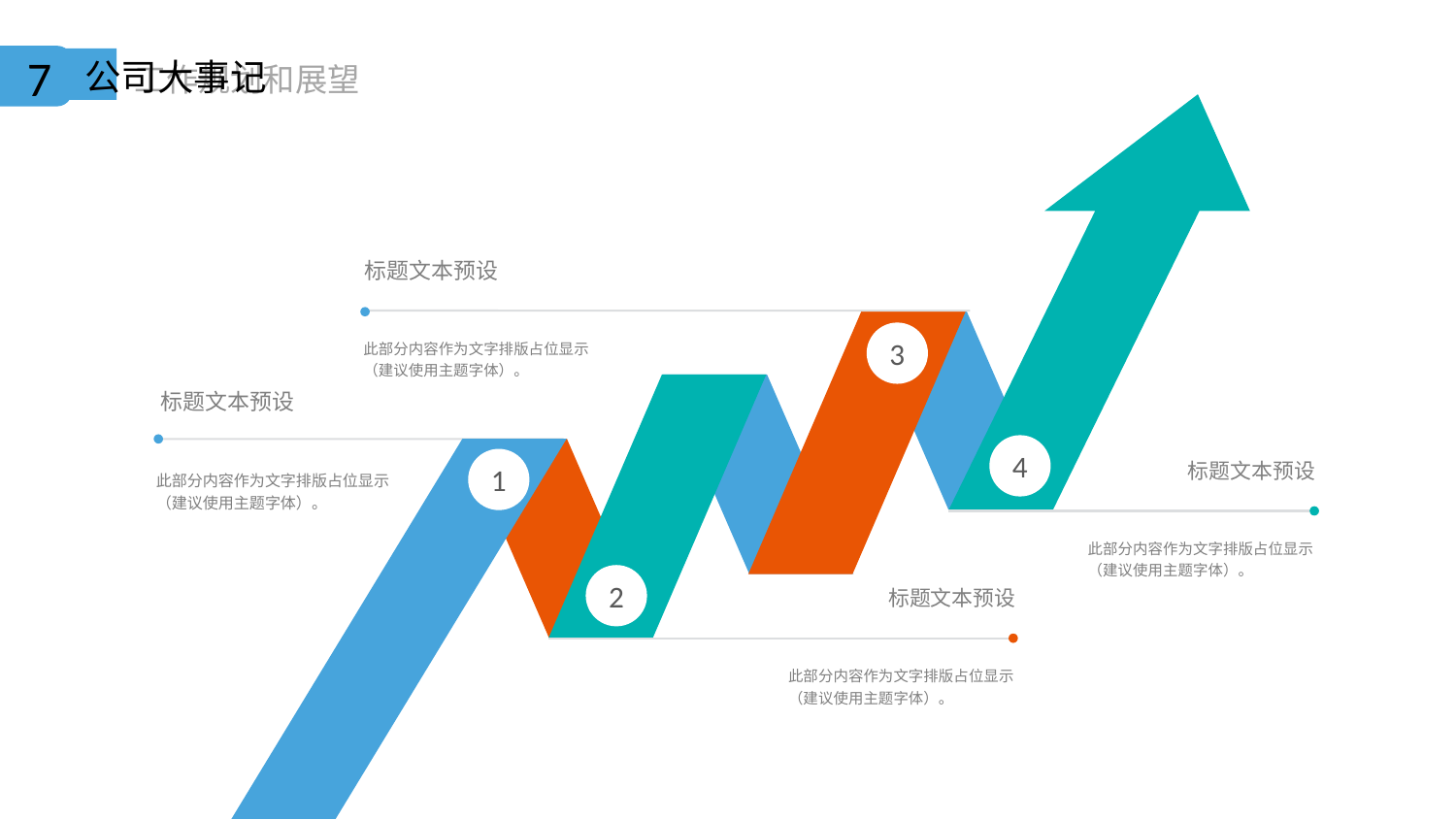

7

公司大事记

标题文本预设

3
此部分内容作为文字排版占位显示
（建议使用主题字体）。

标题文本预设

4

1
标题文本预设
此部分内容作为文字排版占位显示
（建议使用主题字体）。

此部分内容作为文字排版占位显示
（建议使用主题字体）。
2
标题文本预设

此部分内容作为文字排版占位显示
（建议使用主题字体）。